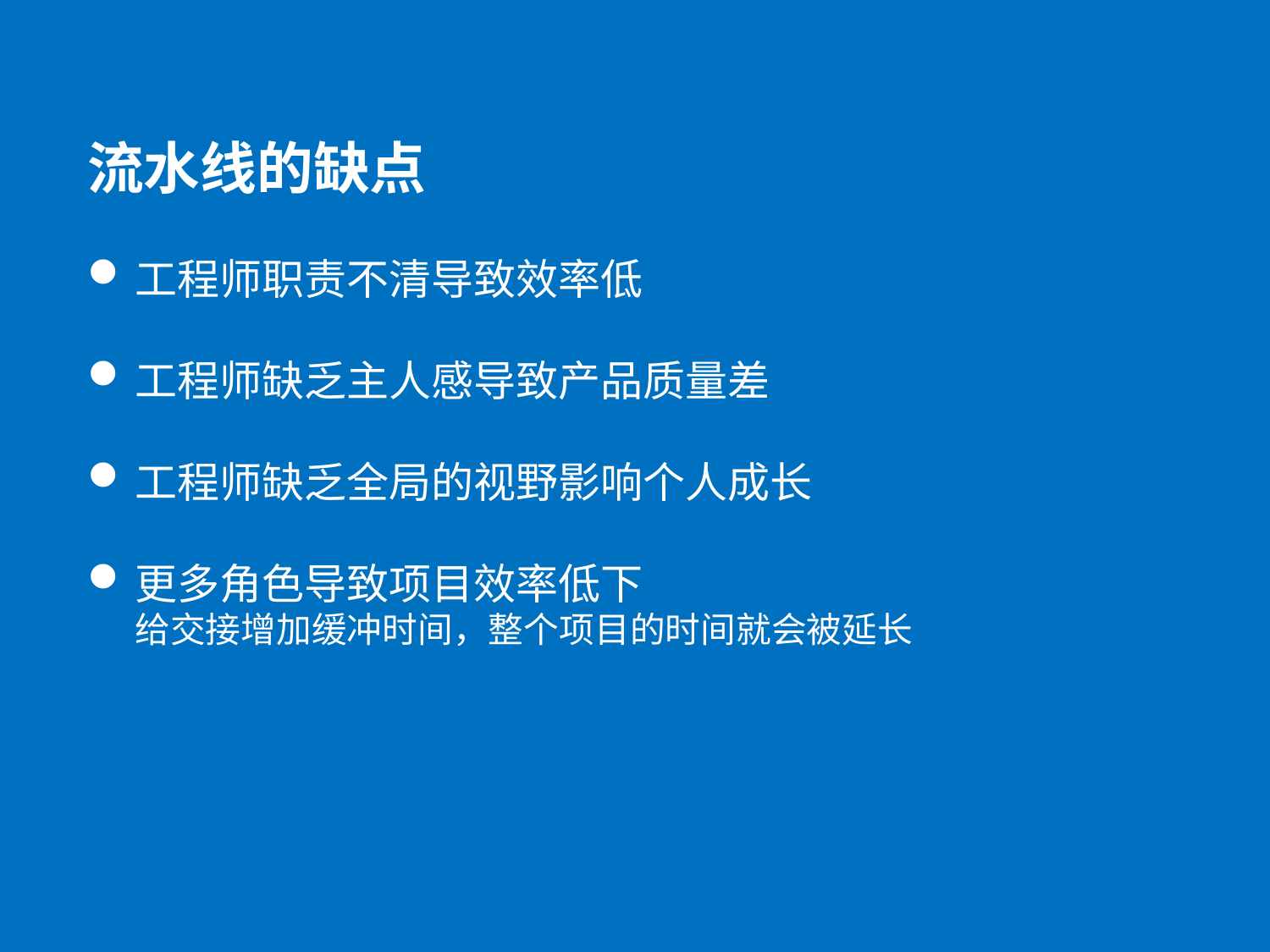

流水线的缺点
工程师职责不清导致效率低

工程师缺乏主人感导致产品质量差

工程师缺乏全局的视野影响个人成长

更多角色导致项目效率低下
     给交接增加缓冲时间，整个项目的时间就会被延长